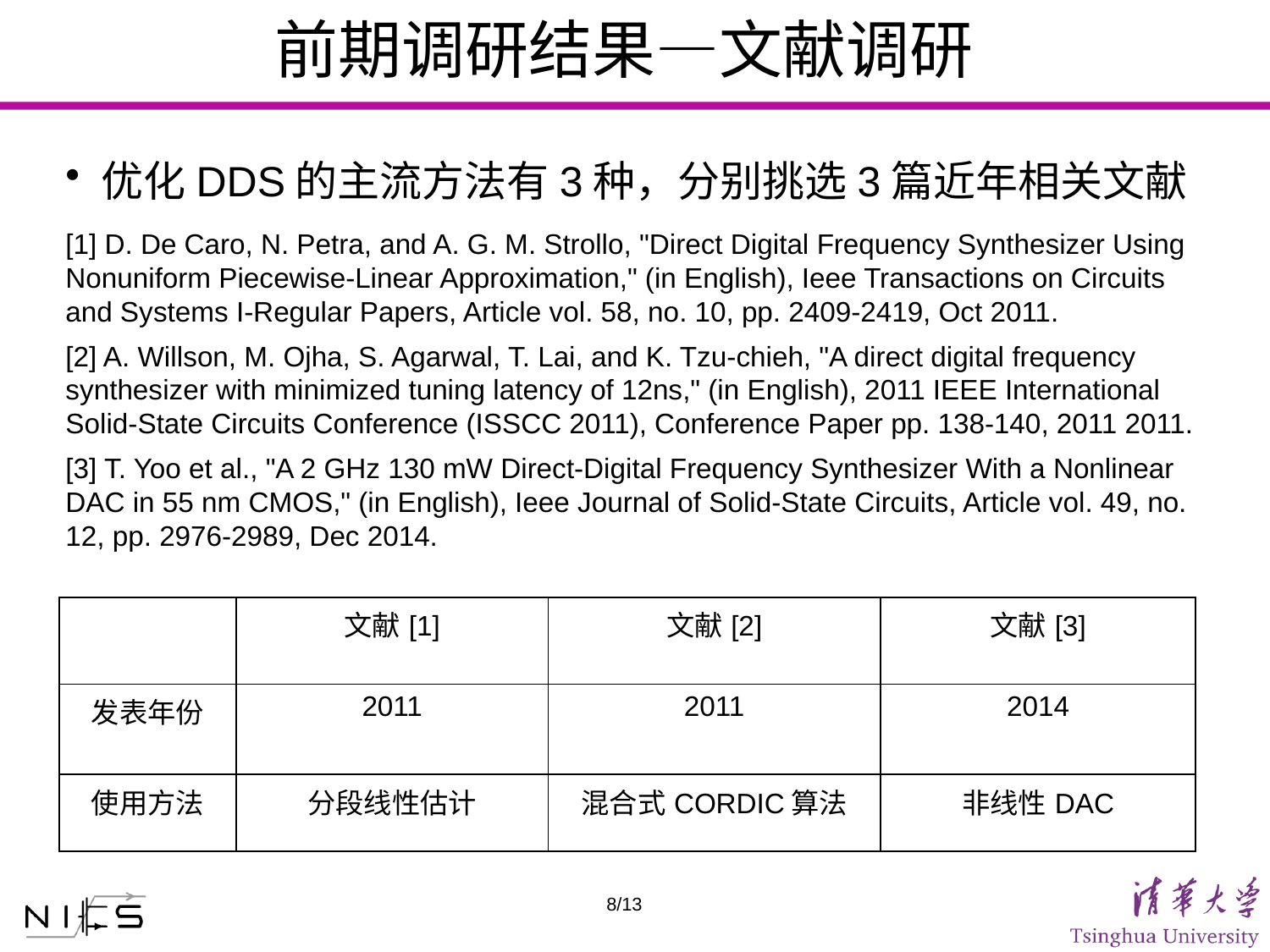

# 前期调研结果—文献调研
优化DDS的主流方法有3种，分别挑选3篇近年相关文献
[1] D. De Caro, N. Petra, and A. G. M. Strollo, "Direct Digital Frequency Synthesizer Using Nonuniform Piecewise-Linear Approximation," (in English), Ieee Transactions on Circuits and Systems I-Regular Papers, Article vol. 58, no. 10, pp. 2409-2419, Oct 2011.
[2] A. Willson, M. Ojha, S. Agarwal, T. Lai, and K. Tzu-chieh, "A direct digital frequency synthesizer with minimized tuning latency of 12ns," (in English), 2011 IEEE International Solid-State Circuits Conference (ISSCC 2011), Conference Paper pp. 138-140, 2011 2011.
[3] T. Yoo et al., "A 2 GHz 130 mW Direct-Digital Frequency Synthesizer With a Nonlinear DAC in 55 nm CMOS," (in English), Ieee Journal of Solid-State Circuits, Article vol. 49, no. 12, pp. 2976-2989, Dec 2014.

|  | 文献[1] | 文献[2] | 文献[3] |
| --- | --- | --- | --- |
| 发表年份 | 2011 | 2011 | 2014 |
| 使用方法 | 分段线性估计 | 混合式CORDIC算法 | 非线性DAC |
8/13